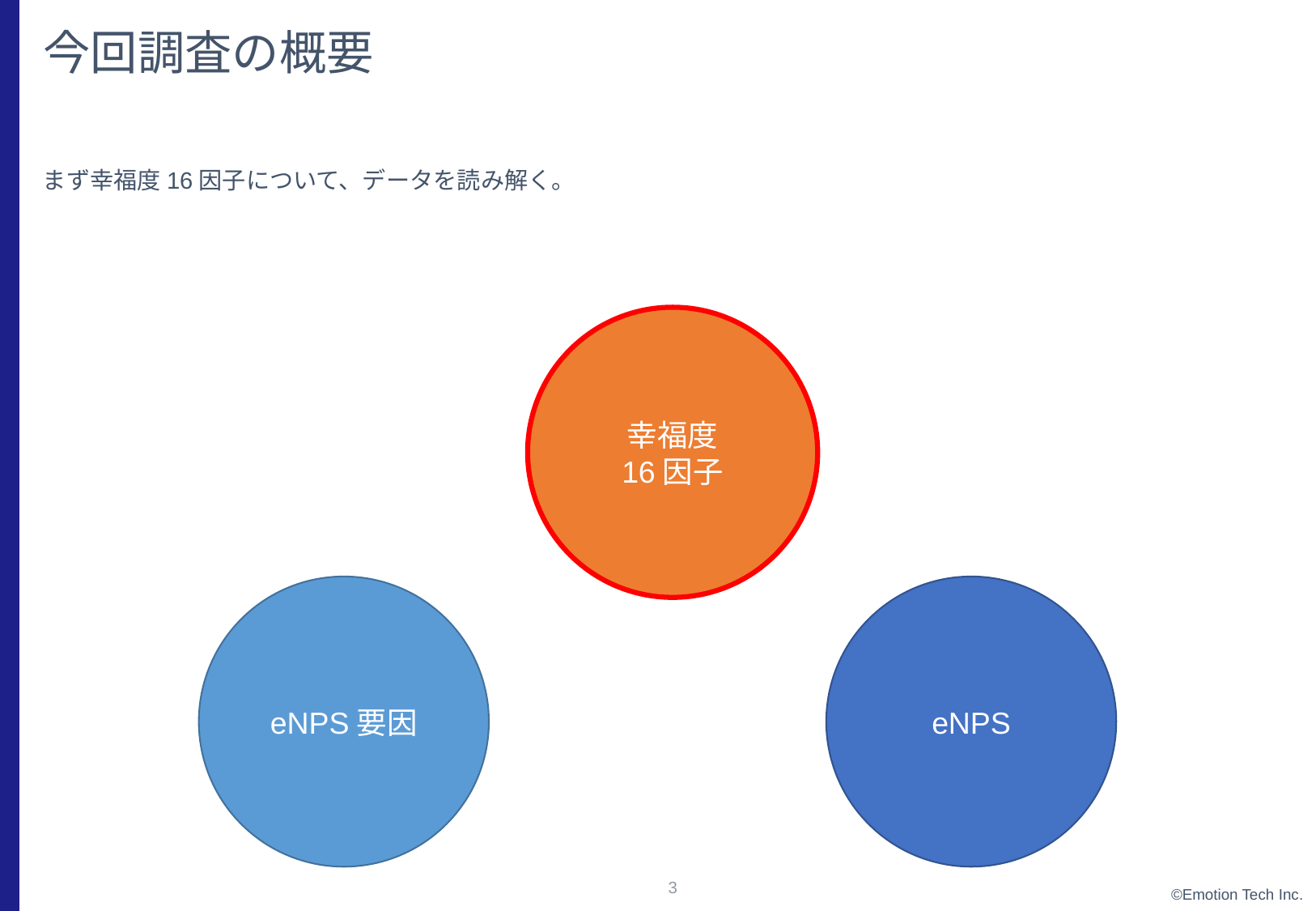

# 今回調査の概要
まず幸福度16因子について、データを読み解く。
幸福度
16因子
eNPS要因
eNPS
3